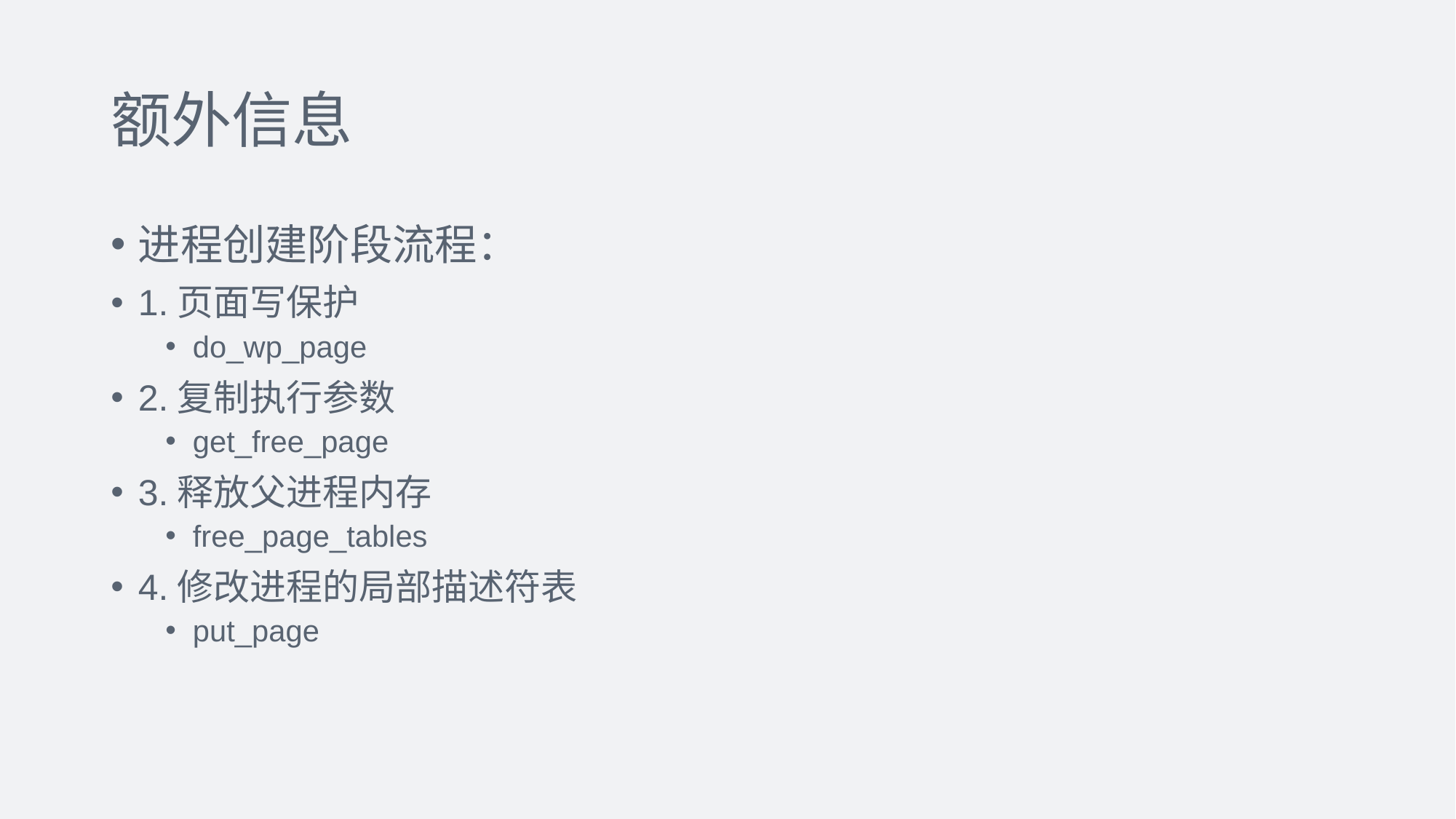

# 额外信息
进程创建阶段流程：
1.页面写保护
do_wp_page
2.复制执行参数
get_free_page
3.释放父进程内存
free_page_tables
4.修改进程的局部描述符表
put_page